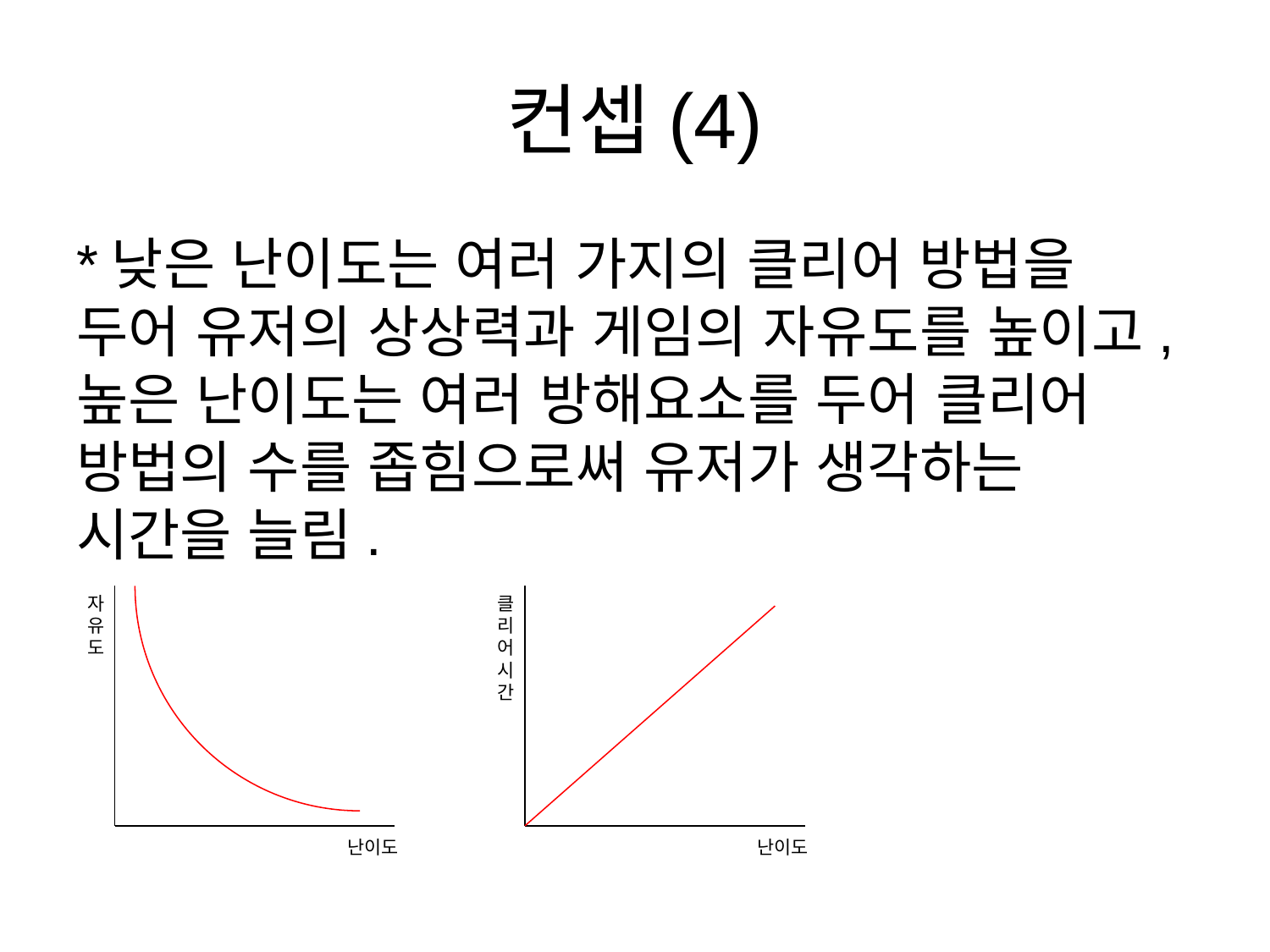

# 컨셉(4)
*낮은 난이도는 여러 가지의 클리어 방법을 두어 유저의 상상력과 게임의 자유도를 높이고, 높은 난이도는 여러 방해요소를 두어 클리어 방법의 수를 좁힘으로써 유저가 생각하는 시간을 늘림.

자유도
클리어시간
난이도
난이도